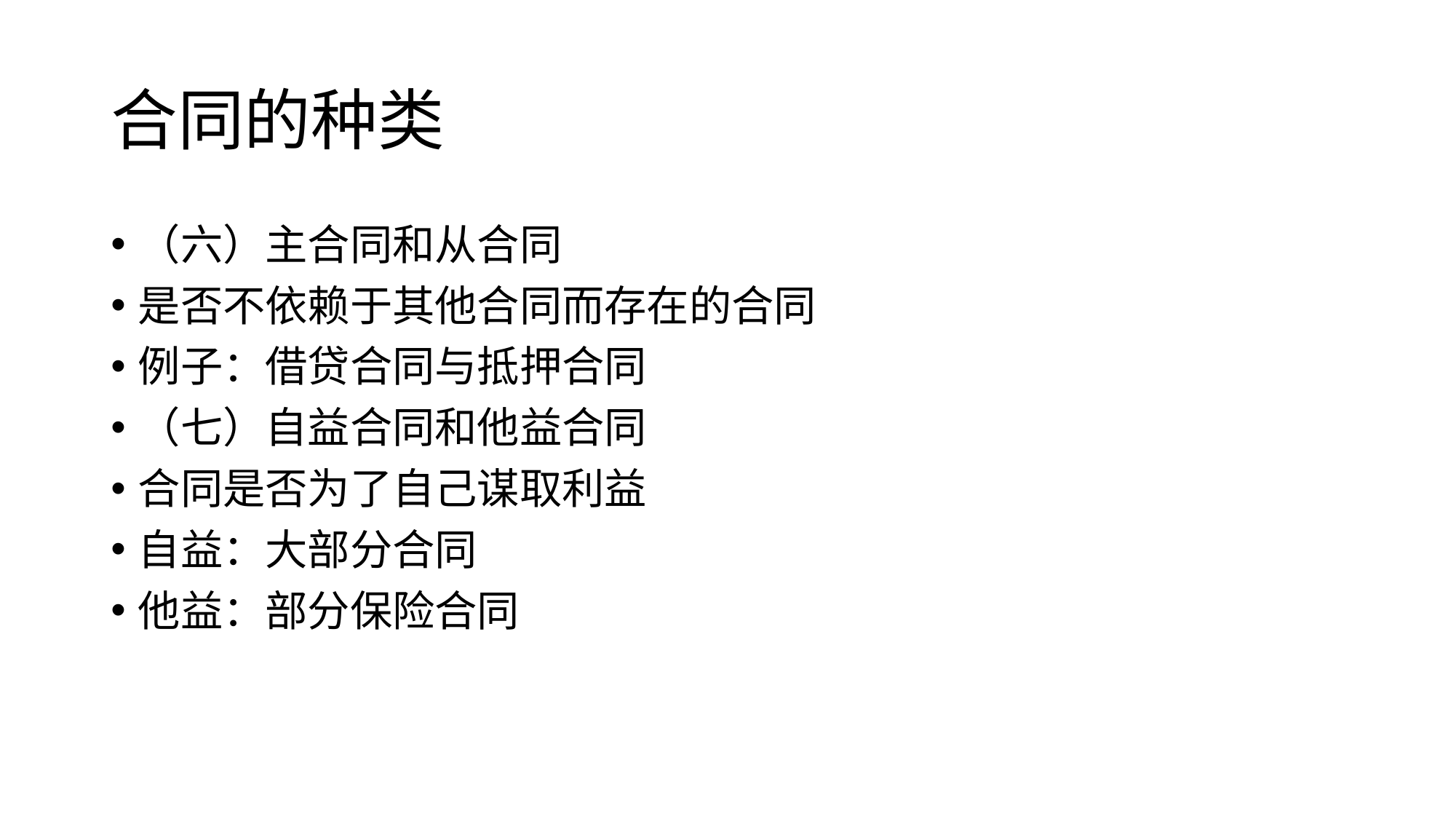

# 合同的种类
（六）主合同和从合同
是否不依赖于其他合同而存在的合同
例子：借贷合同与抵押合同
（七）自益合同和他益合同
合同是否为了自己谋取利益
自益：大部分合同
他益：部分保险合同